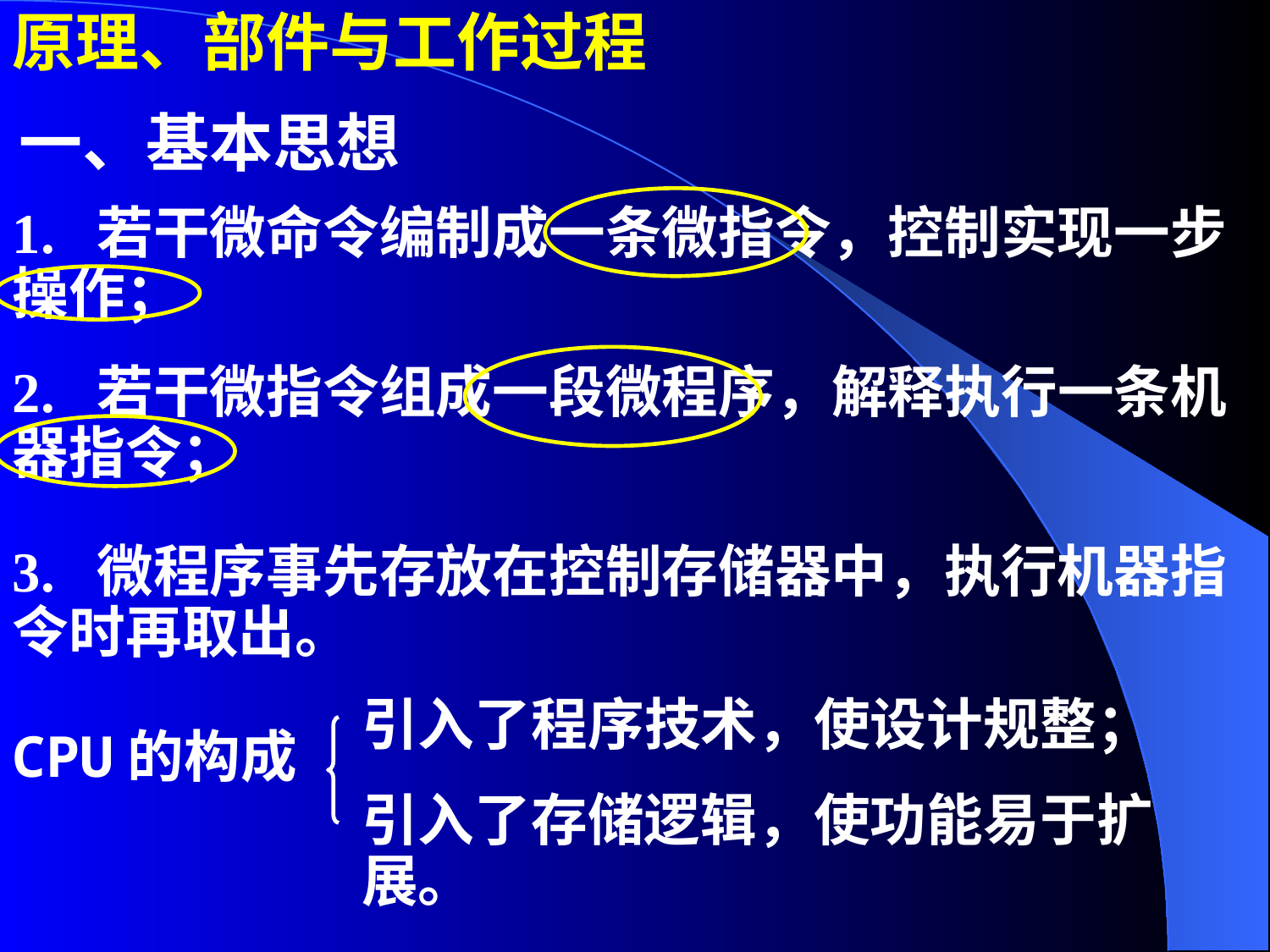

原理、部件与工作过程
一、基本思想

1.  若干微命令编制成一条微指令，控制实现一步操作；

2.  若干微指令组成一段微程序，解释执行一条机器指令；

3.  微程序事先存放在控制存储器中，执行机器指令时再取出。
引入了程序技术，使设计规整；

CPU的构成
引入了存储逻辑，使功能易于扩展。